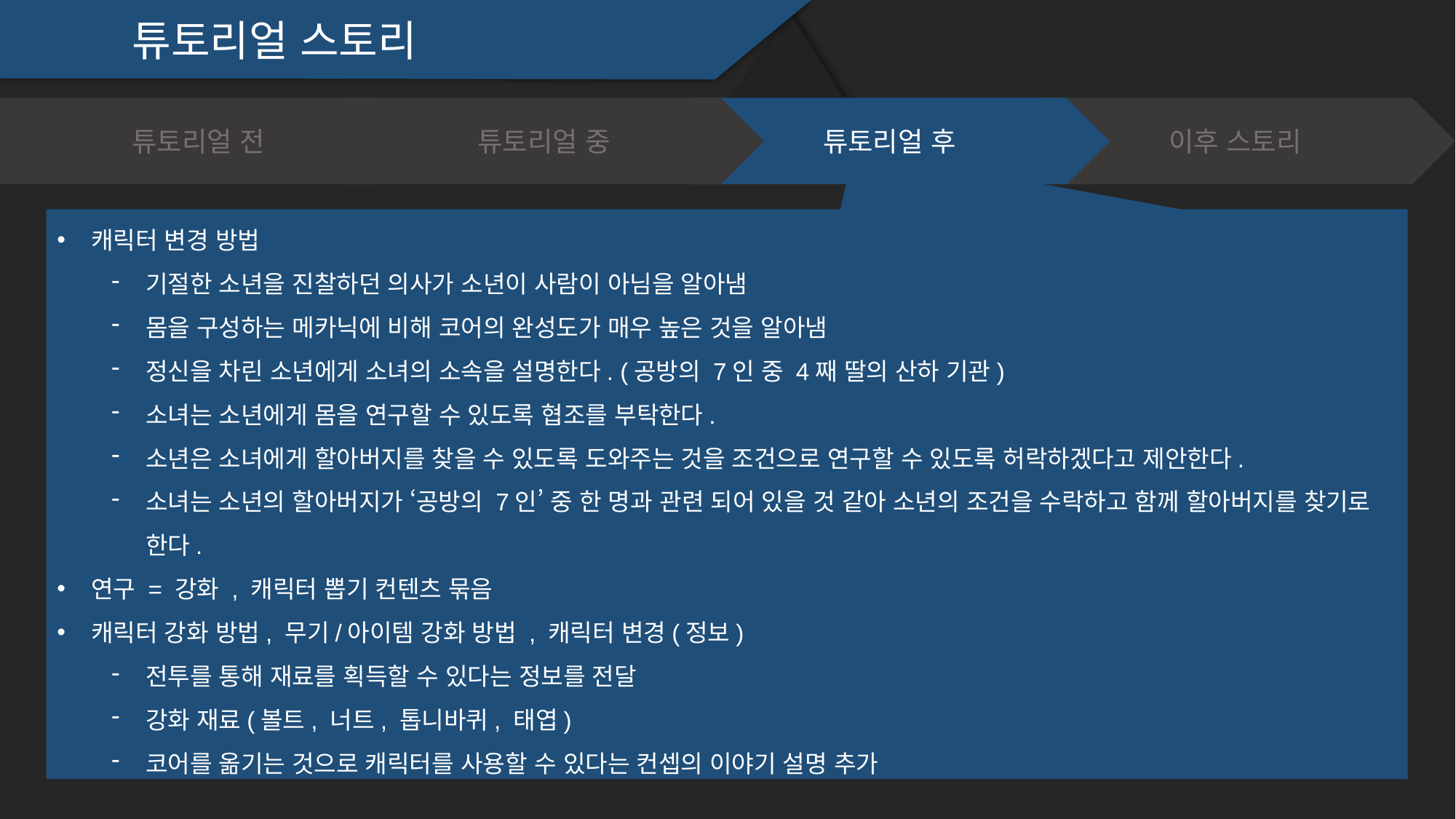

튜토리얼 스토리
튜토리얼 전
튜토리얼 중
튜토리얼 후
이후 스토리
캐릭터 변경 방법
기절한 소년을 진찰하던 의사가 소년이 사람이 아님을 알아냄
몸을 구성하는 메카닉에 비해 코어의 완성도가 매우 높은 것을 알아냄
정신을 차린 소년에게 소녀의 소속을 설명한다. (공방의 7인 중 4째 딸의 산하 기관)
소녀는 소년에게 몸을 연구할 수 있도록 협조를 부탁한다.
소년은 소녀에게 할아버지를 찾을 수 있도록 도와주는 것을 조건으로 연구할 수 있도록 허락하겠다고 제안한다.
소녀는 소년의 할아버지가 ‘공방의 7인’ 중 한 명과 관련 되어 있을 것 같아 소년의 조건을 수락하고 함께 할아버지를 찾기로 한다.
연구 = 강화 , 캐릭터 뽑기 컨텐츠 묶음
캐릭터 강화 방법, 무기/아이템 강화 방법 , 캐릭터 변경(정보)
전투를 통해 재료를 획득할 수 있다는 정보를 전달
강화 재료(볼트, 너트, 톱니바퀴, 태엽)
코어를 옮기는 것으로 캐릭터를 사용할 수 있다는 컨셉의 이야기 설명 추가